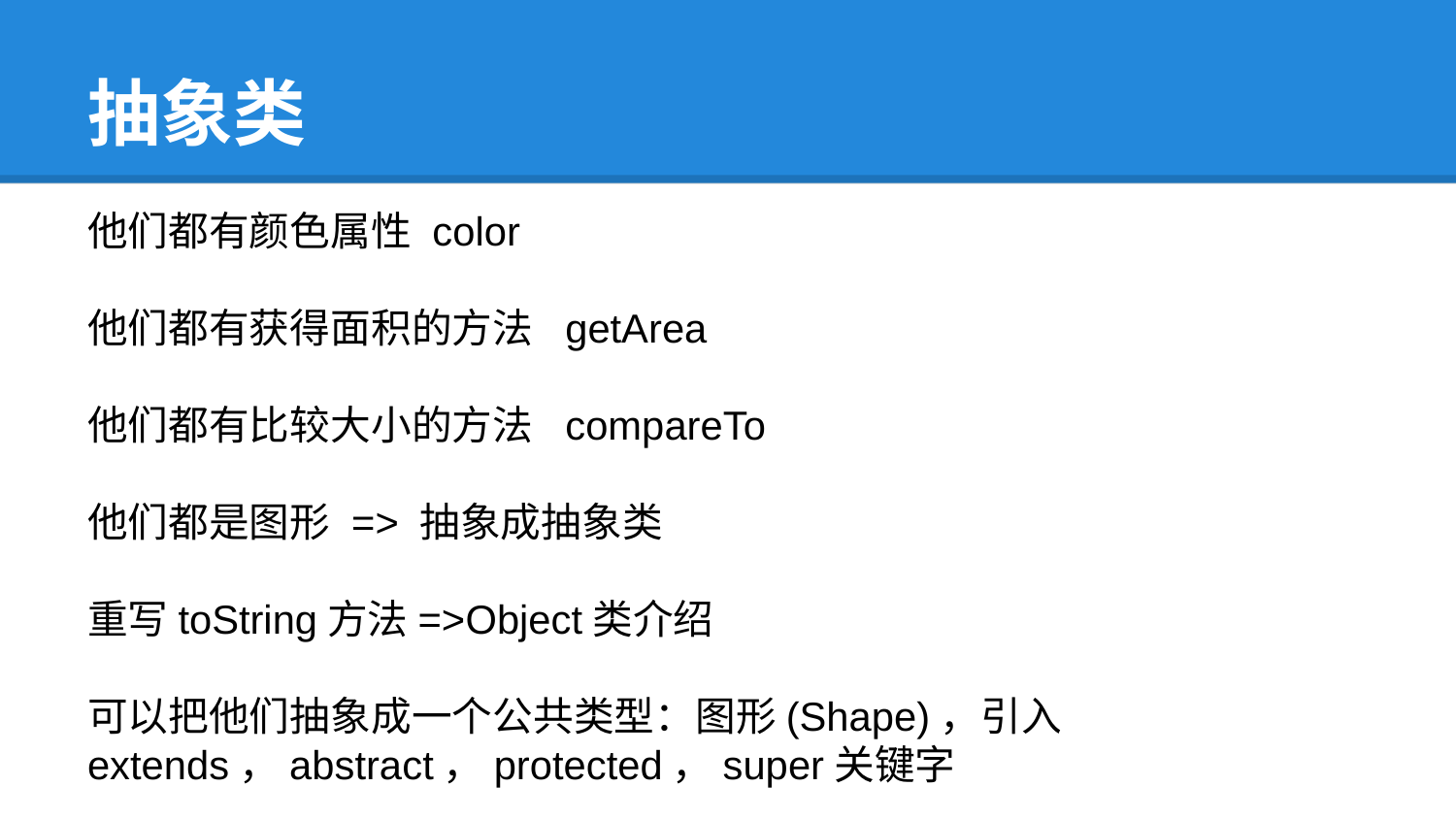

# 抽象类
他们都有颜色属性 color

他们都有获得面积的方法  getArea

他们都有比较大小的方法  compareTo

他们都是图形 => 抽象成抽象类

重写toString方法=>Object类介绍

可以把他们抽象成一个公共类型：图形(Shape)，引入extends，abstract，protected，super关键字